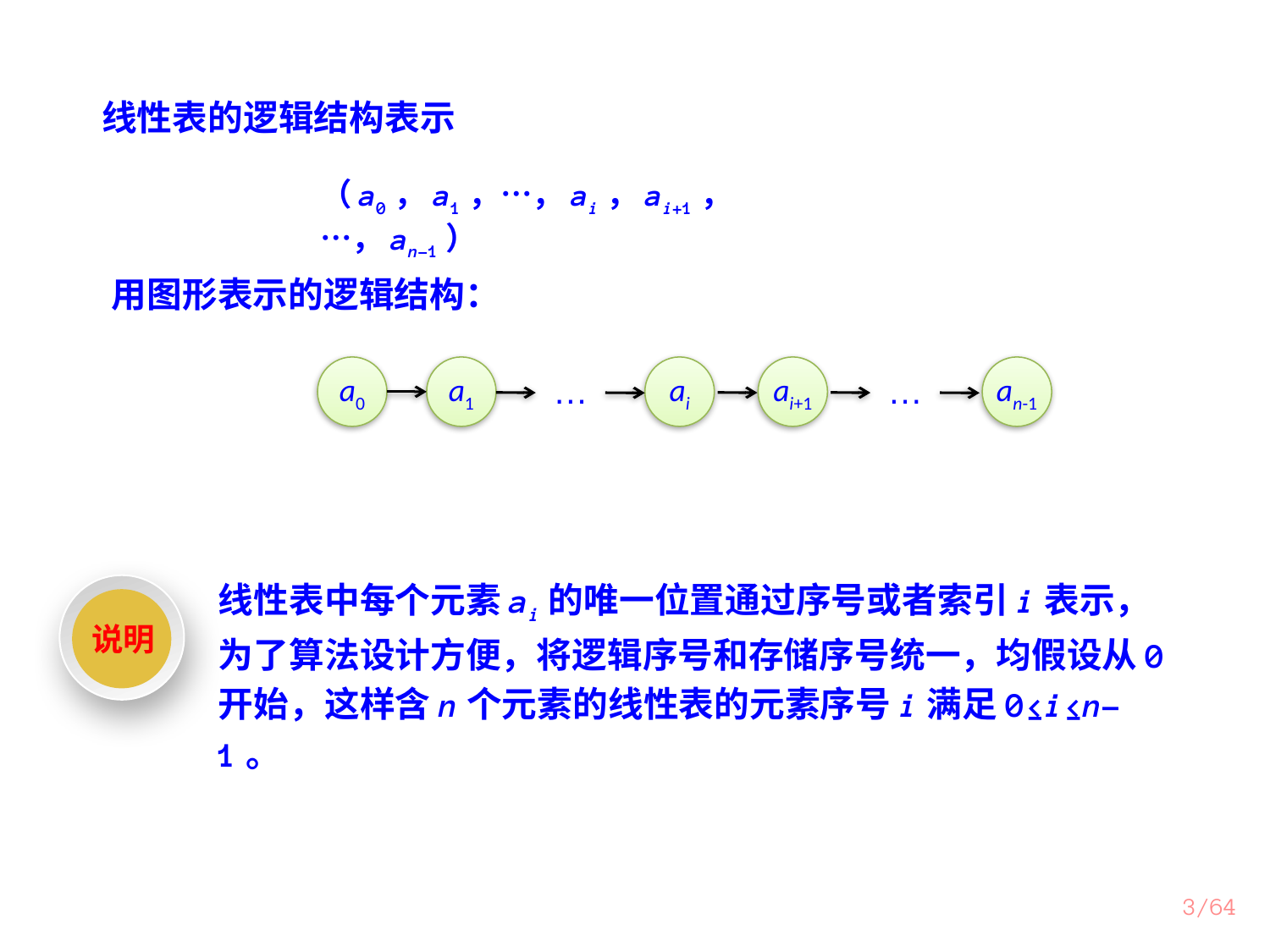

线性表的逻辑结构表示
（a0，a1，…，ai，ai+1，…，an-1）
用图形表示的逻辑结构：
a0
a1
ai
ai+1
an-1
…
…
线性表中每个元素ai的唯一位置通过序号或者索引i表示，为了算法设计方便，将逻辑序号和存储序号统一，均假设从0开始，这样含n个元素的线性表的元素序号i满足0≤i≤n-1。

说明
3/64